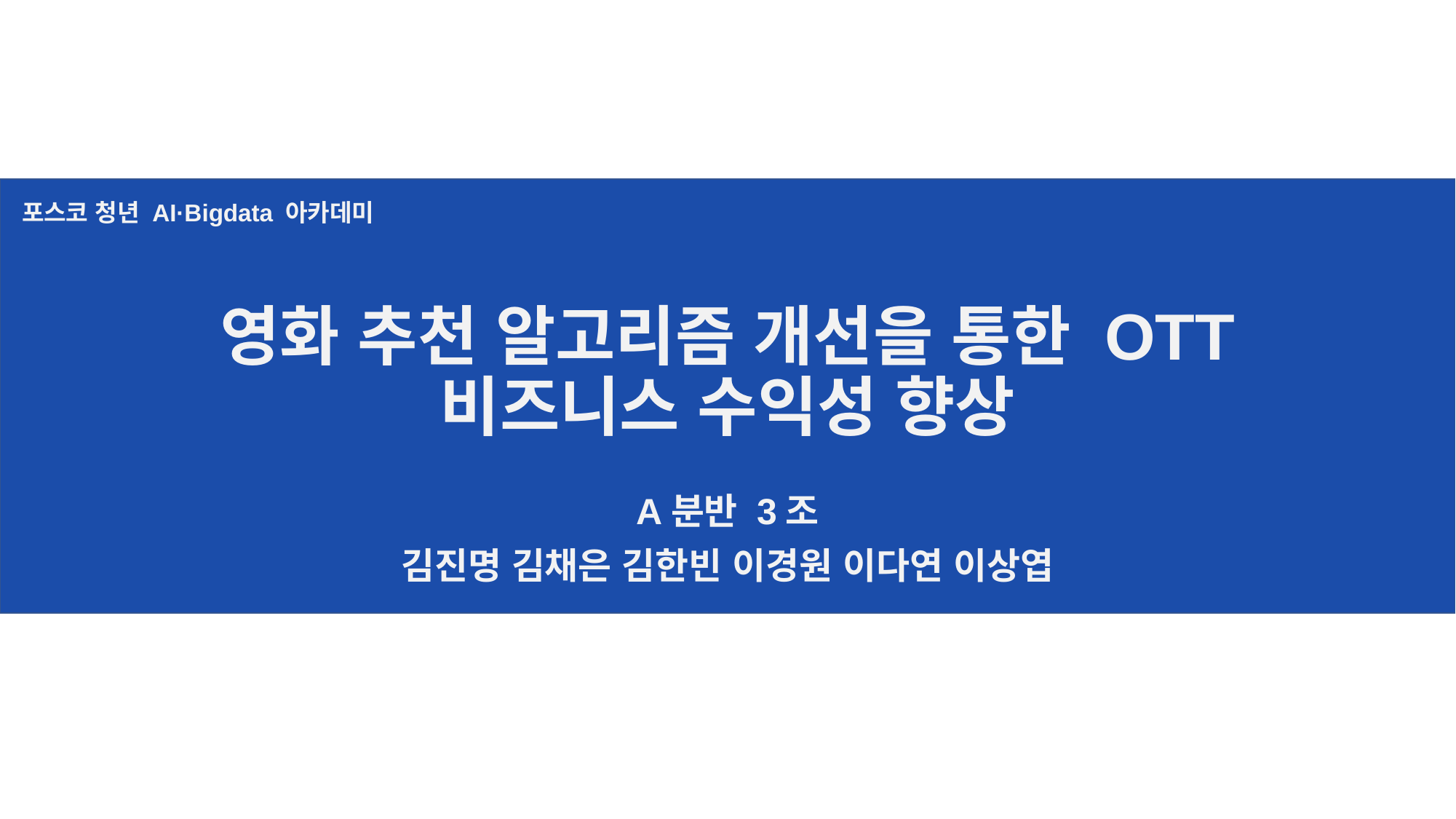

포스코 청년 AI·Bigdata 아카데미
# 영화 추천 알고리즘 개선을 통한 OTT 비즈니스 수익성 향상
A분반 3조
김진명 김채은 김한빈 이경원 이다연 이상엽